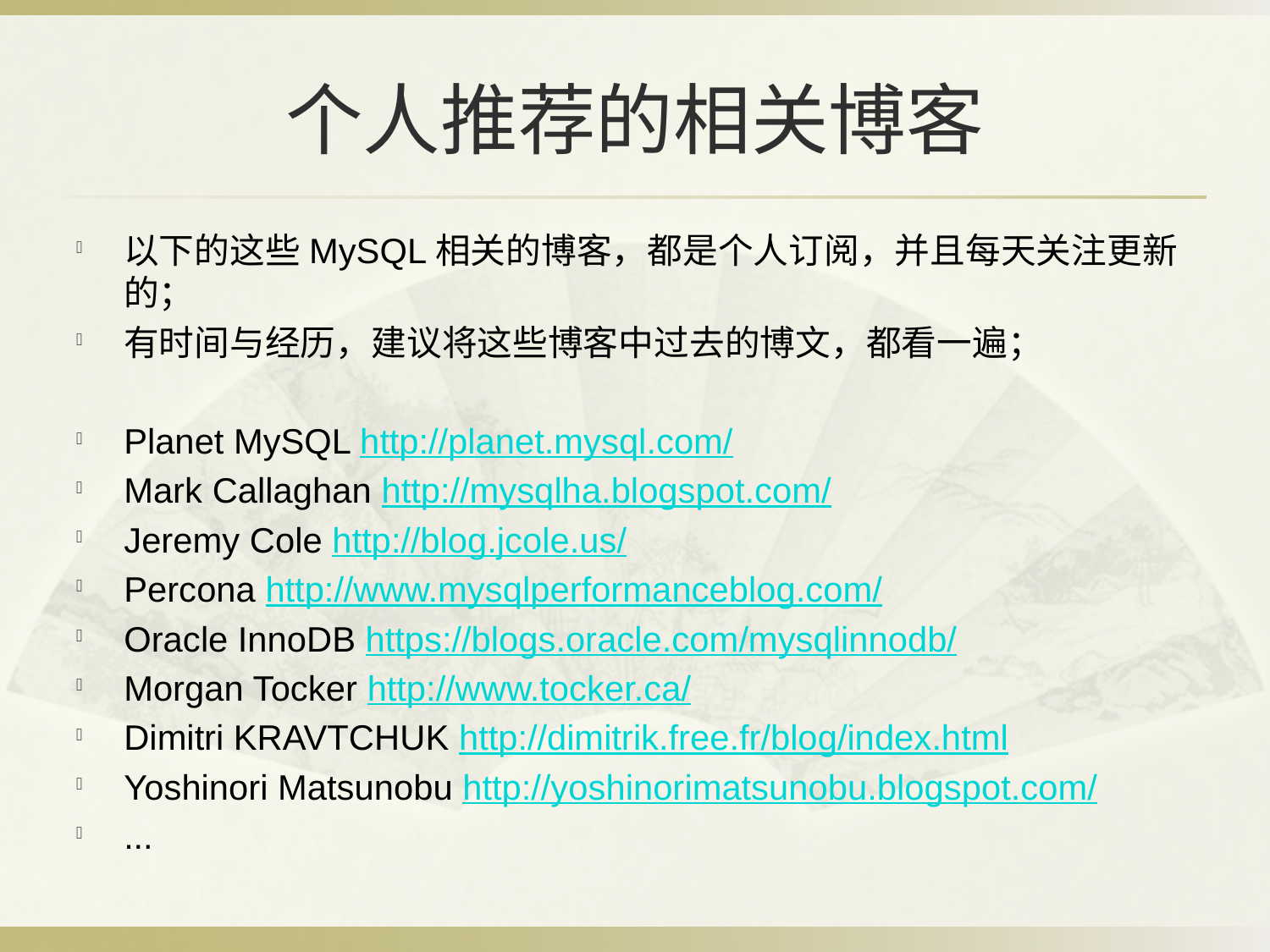

# 个人推荐的相关博客
以下的这些MySQL相关的博客，都是个人订阅，并且每天关注更新的；
有时间与经历，建议将这些博客中过去的博文，都看一遍；

Planet MySQL http://planet.mysql.com/
Mark Callaghan http://mysqlha.blogspot.com/
Jeremy Cole http://blog.jcole.us/
Percona http://www.mysqlperformanceblog.com/
Oracle InnoDB https://blogs.oracle.com/mysqlinnodb/
Morgan Tocker http://www.tocker.ca/
Dimitri KRAVTCHUK http://dimitrik.free.fr/blog/index.html
Yoshinori Matsunobu http://yoshinorimatsunobu.blogspot.com/
...